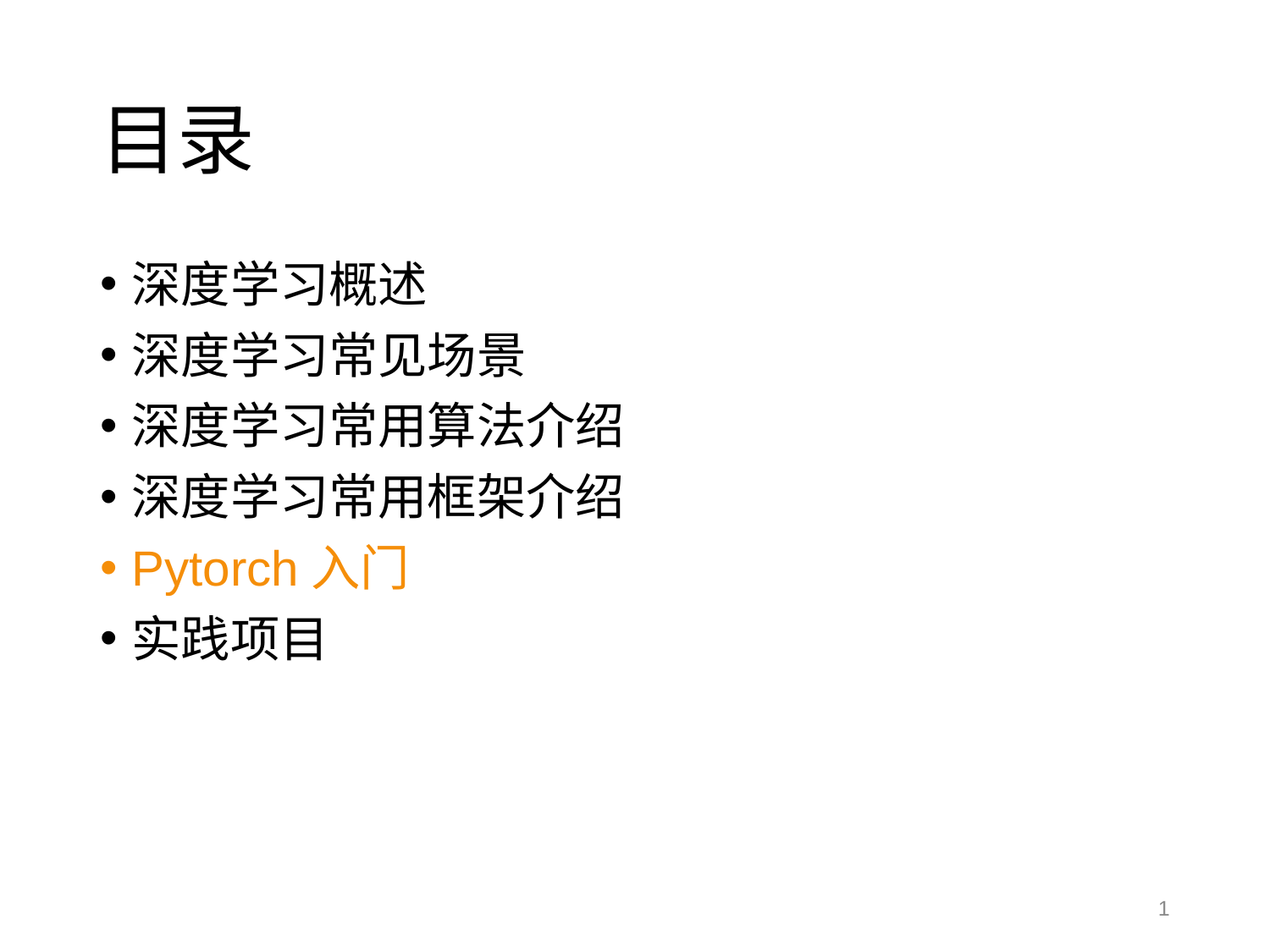

# 目录
深度学习概述
深度学习常见场景
深度学习常用算法介绍
深度学习常用框架介绍
Pytorch入门
实践项目
1